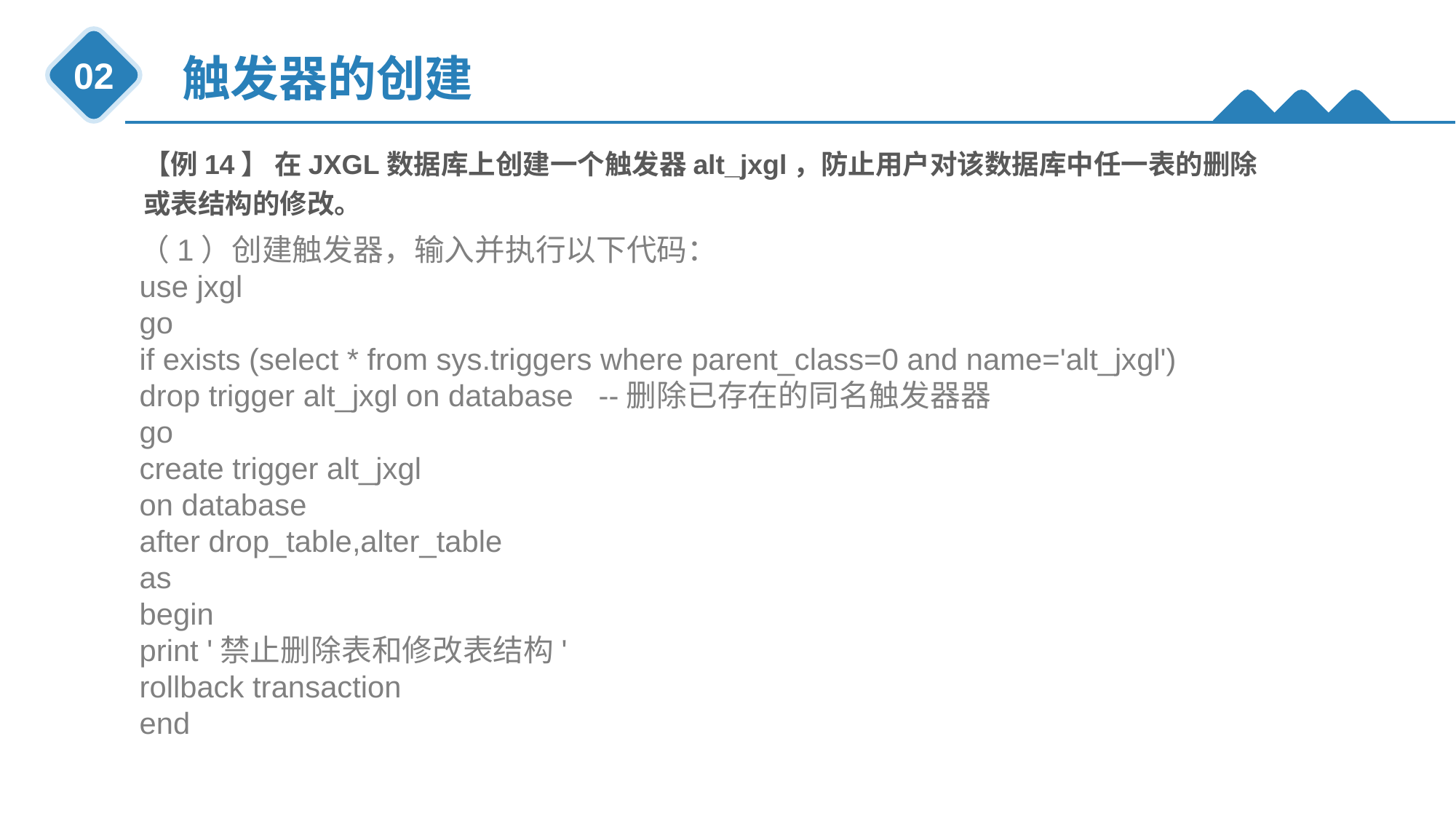

触发器的创建
02

【例14】 在JXGL数据库上创建一个触发器alt_jxgl，防止用户对该数据库中任一表的删除或表结构的修改。
（1）创建触发器，输入并执行以下代码：
use jxgl
go
if exists (select * from sys.triggers where parent_class=0 and name='alt_jxgl')
drop trigger alt_jxgl on database   --删除已存在的同名触发器器
go
create trigger alt_jxgl
on database
after drop_table,alter_table
as
begin
print '禁止删除表和修改表结构'
rollback transaction
end